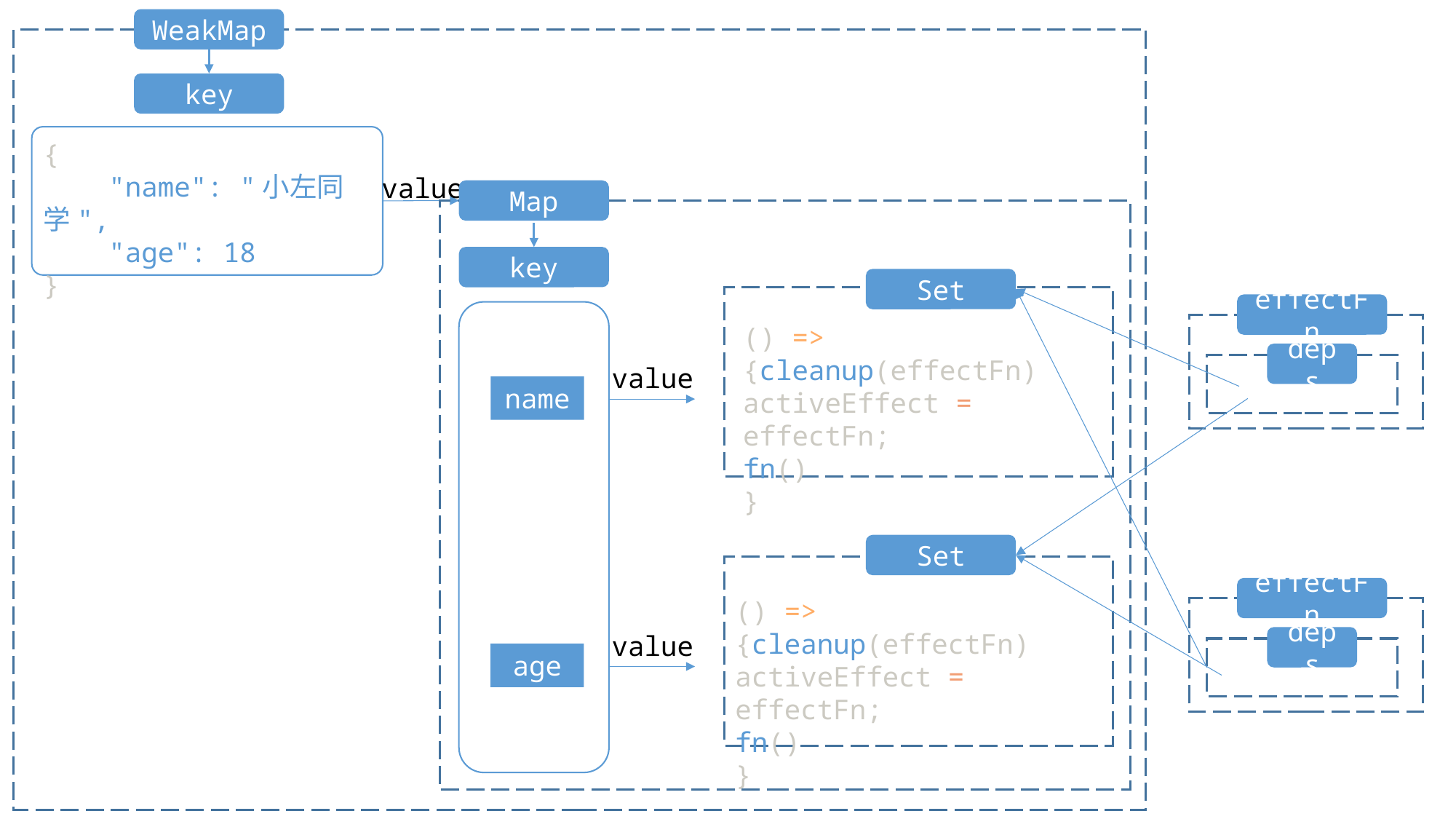

WeakMap

key

{
    "name": "小左同学",
    "age": 18
}
value
Map

key
Set

effectFn

() => {cleanup(effectFn)
activeEffect = effectFn;
fn()
}

deps

value
name
Set

effectFn
() => {cleanup(effectFn)
activeEffect = effectFn;
fn()
}

value
deps

age